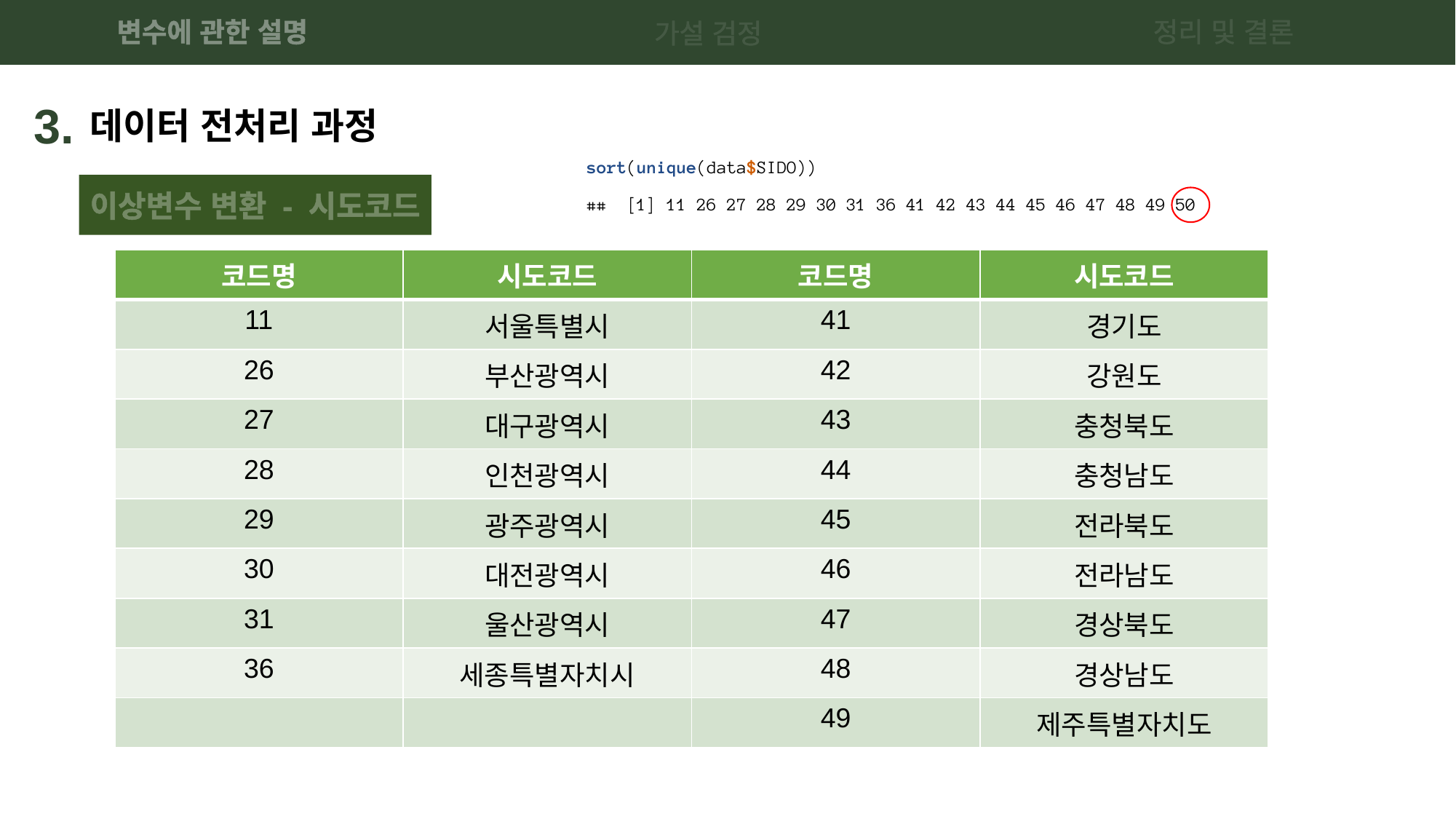

변수에 관한 설명
정리 및 결론
가설 검정
3.
데이터 전처리 과정
sort(unique(data$SIDO))
##  [1] 11 26 27 28 29 30 31 36 41 42 43 44 45 46 47 48 49 50
이상변수 변환 - 시도코드

| 코드명 | 시도코드 | 코드명 | 시도코드 |
| --- | --- | --- | --- |
| 11 | 서울특별시 | 41 | 경기도 |
| 26 | 부산광역시 | 42 | 강원도 |
| 27 | 대구광역시 | 43 | 충청북도 |
| 28 | 인천광역시 | 44 | 충청남도 |
| 29 | 광주광역시 | 45 | 전라북도 |
| 30 | 대전광역시 | 46 | 전라남도 |
| 31 | 울산광역시 | 47 | 경상북도 |
| 36 | 세종특별자치시 | 48 | 경상남도 |
|  |  | 49 | 제주특별자치도 |